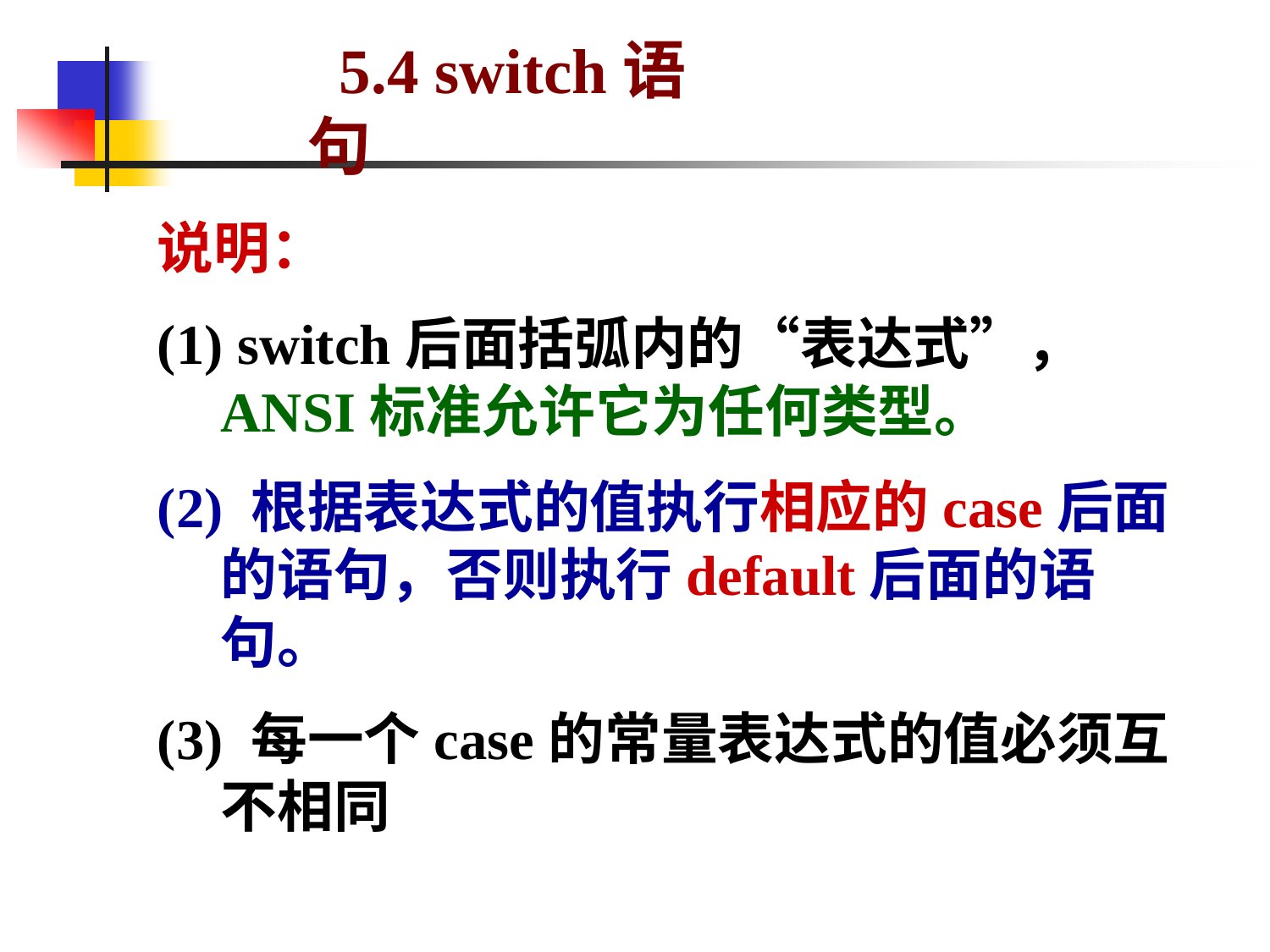

# 5.4 switch语句
说明：
(1) switch后面括弧内的“表达式”， ANSI标准允许它为任何类型。
(2) 根据表达式的值执行相应的case后面的语句，否则执行default后面的语句。
(3) 每一个case的常量表达式的值必须互不相同